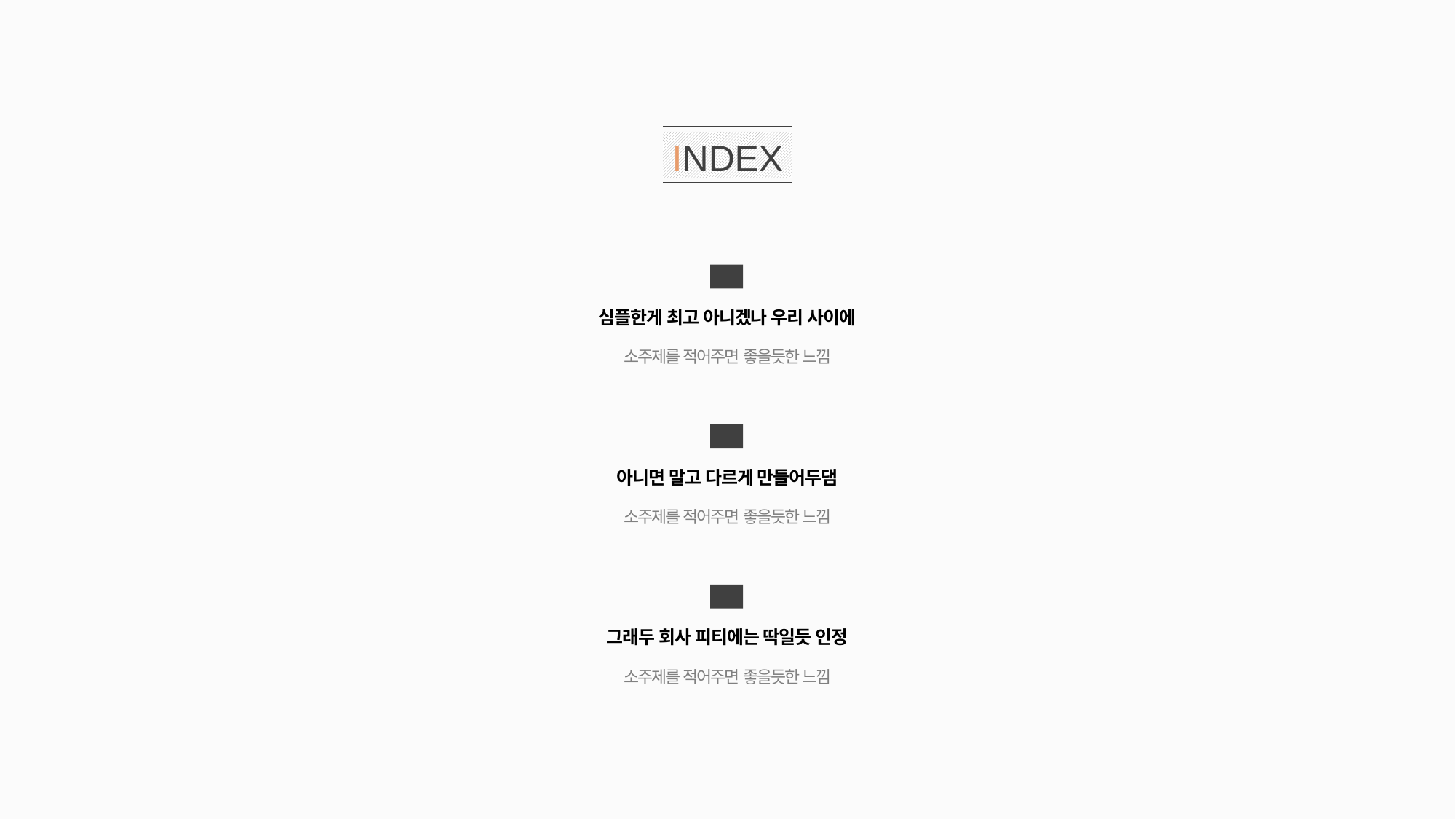

INDEX
01

심플한게 최고 아니겠나 우리 사이에
소주제를 적어주면 좋을듯한 느낌
02

아니면 말고 다르게 만들어두댐
소주제를 적어주면 좋을듯한 느낌
03

그래두 회사 피티에는 딱일듯 인정
소주제를 적어주면 좋을듯한 느낌